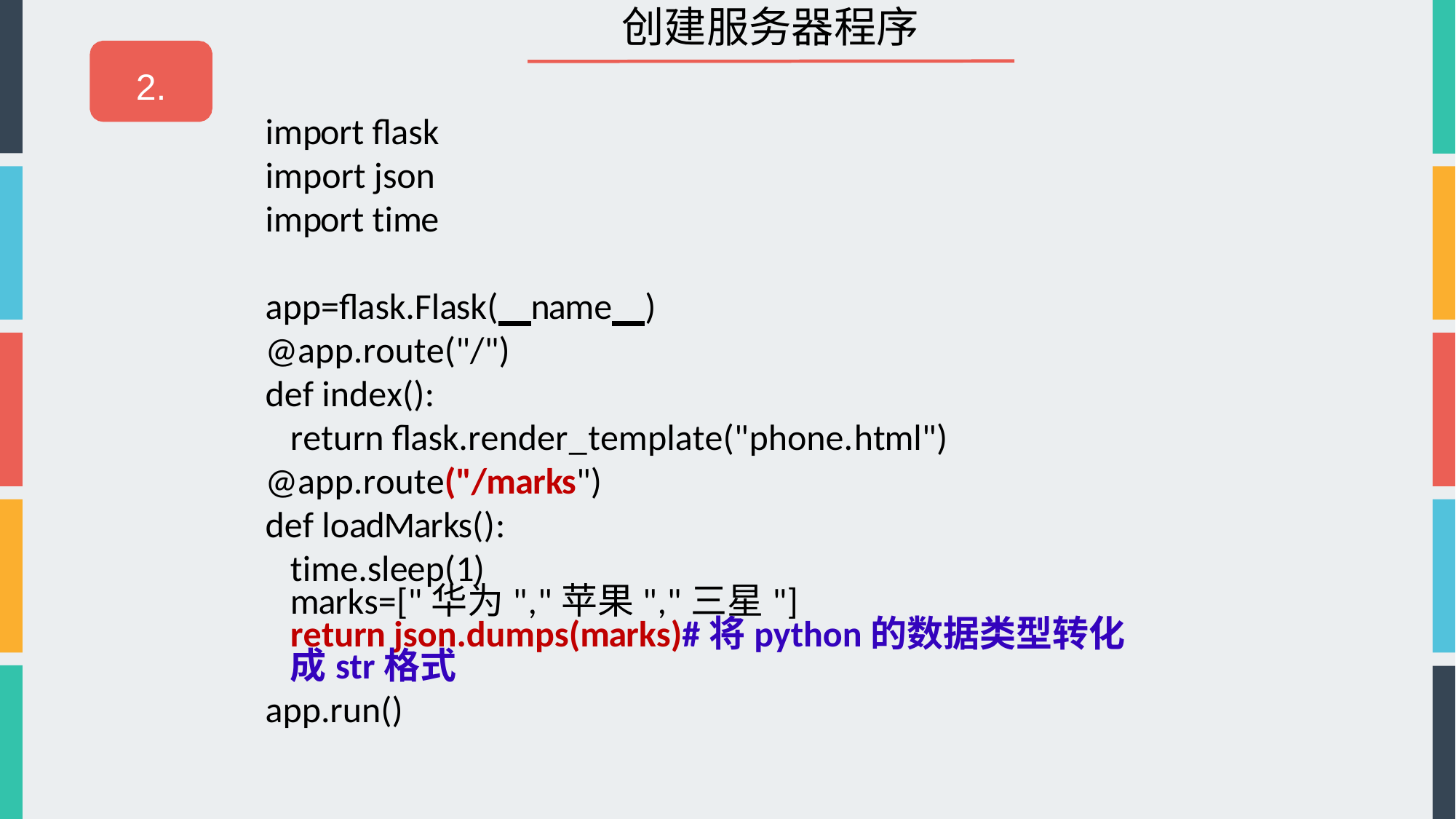

# 创建服务器程序

2.
import flask
import json
import time

app=flask.Flask(    name    )
@app.route("/")
def index():
return flask.render_template("phone.html")
@app.route("/marks")
def loadMarks():
time.sleep(1)
marks=["华为","苹果","三星"]
return json.dumps(marks)#将python的数据类型转化成str格式
app.run()